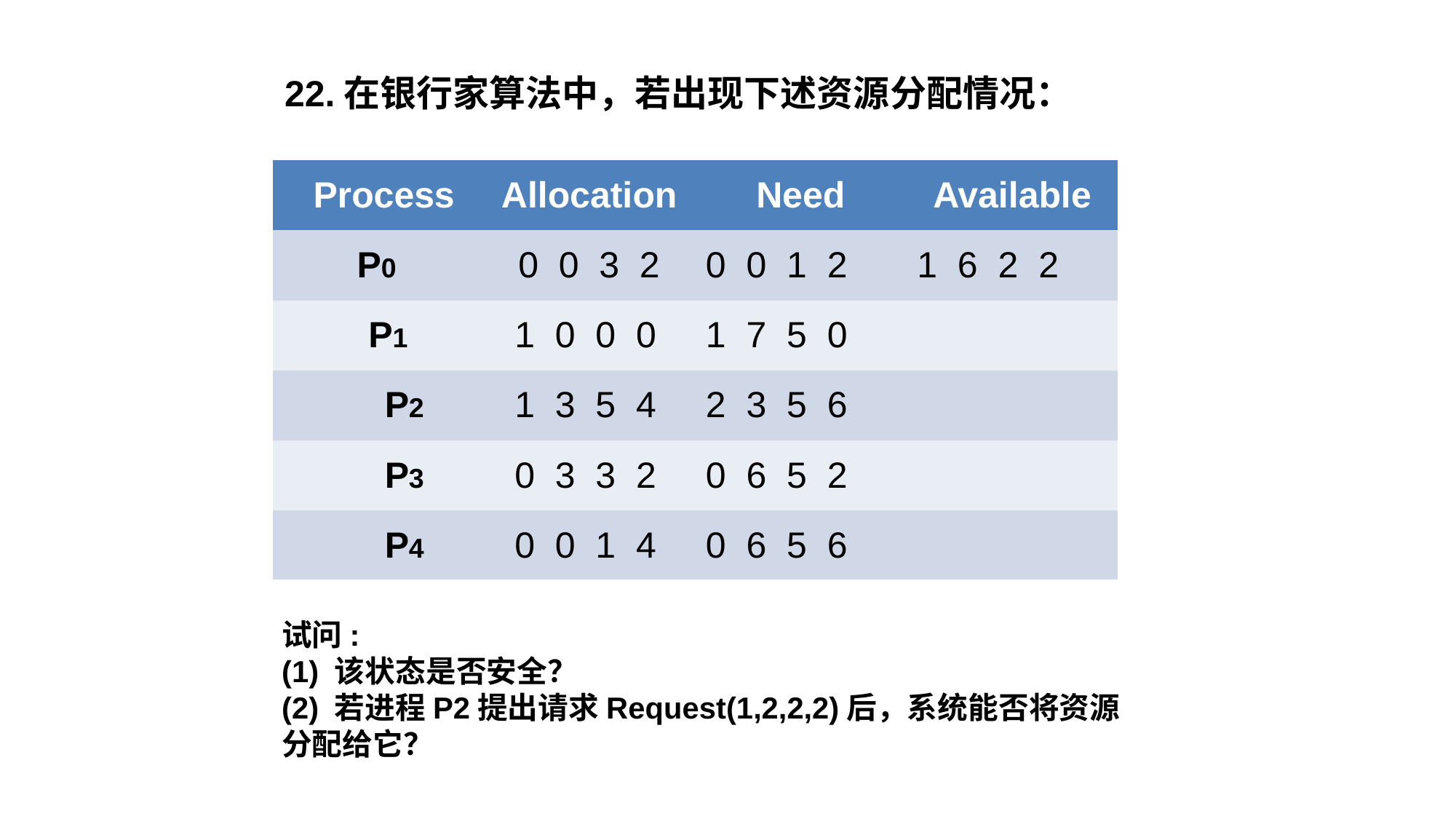

22.在银行家算法中，若出现下述资源分配情况：
| Process | Allocation | Need | Available |
| --- | --- | --- | --- |
| P0 | 0 0 3 2 | 0 0 1 2 | 1 6 2 2 |
| P1 | 1 0 0 0 | 1 7 5 0 |  |
| P2 | 1 3 5 4 | 2 3 5 6 |  |
| P3 | 0 3 3 2 | 0 6 5 2 |  |
| P4 | 0 0 1 4 | 0 6 5 6 |  |
试问:
(1) 该状态是否安全？
(2) 若进程P2提出请求Request(1,2,2,2)后，系统能否将资源分配给它？